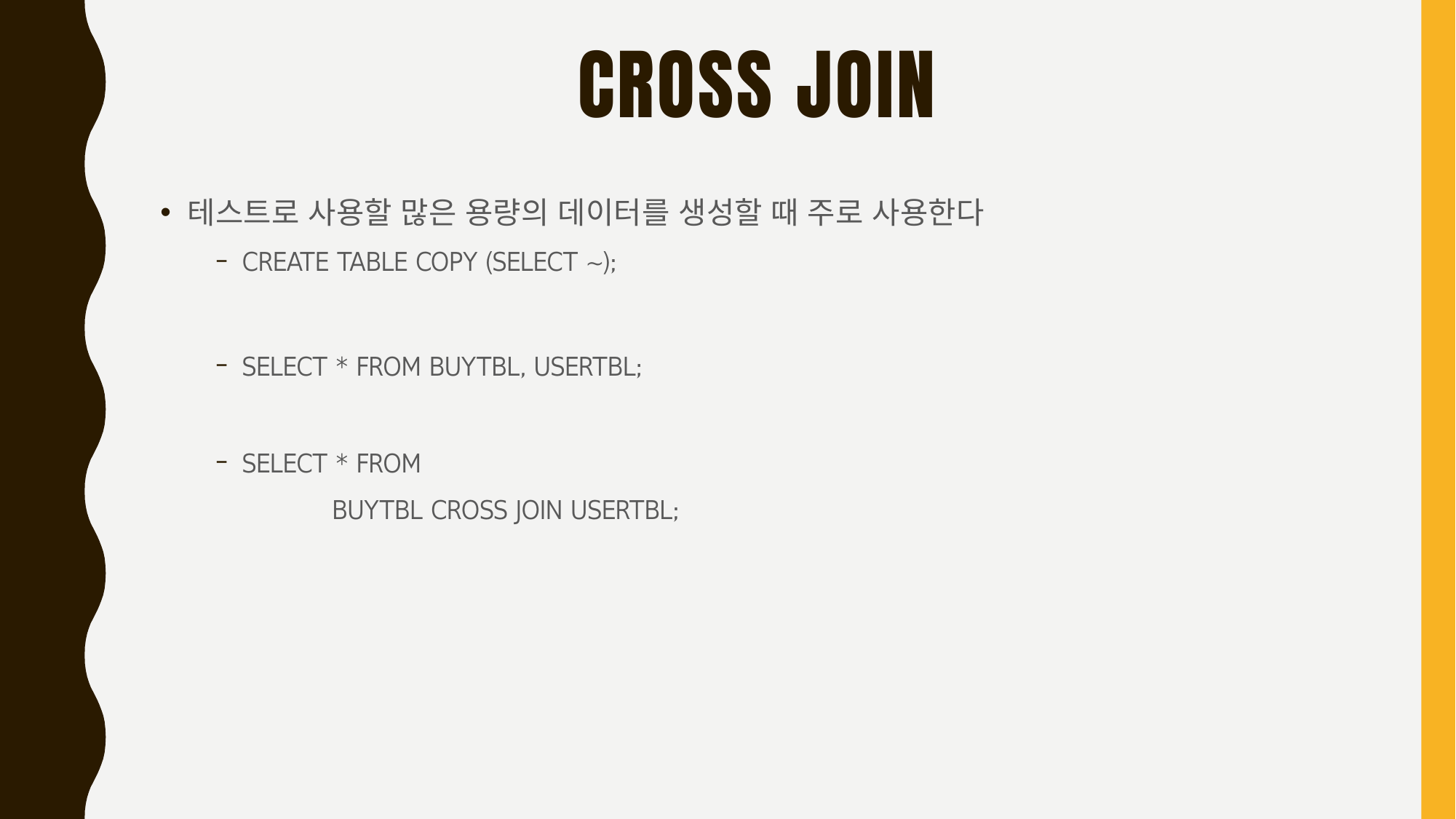

# CROSS JOIN
테스트로 사용할 많은 용량의 데이터를 생성할 때 주로 사용한다
CREATE TABLE COPY (SELECT ~);

SELECT * FROM BUYTBL, USERTBL;

SELECT * FROM
	 BUYTBL CROSS JOIN USERTBL;